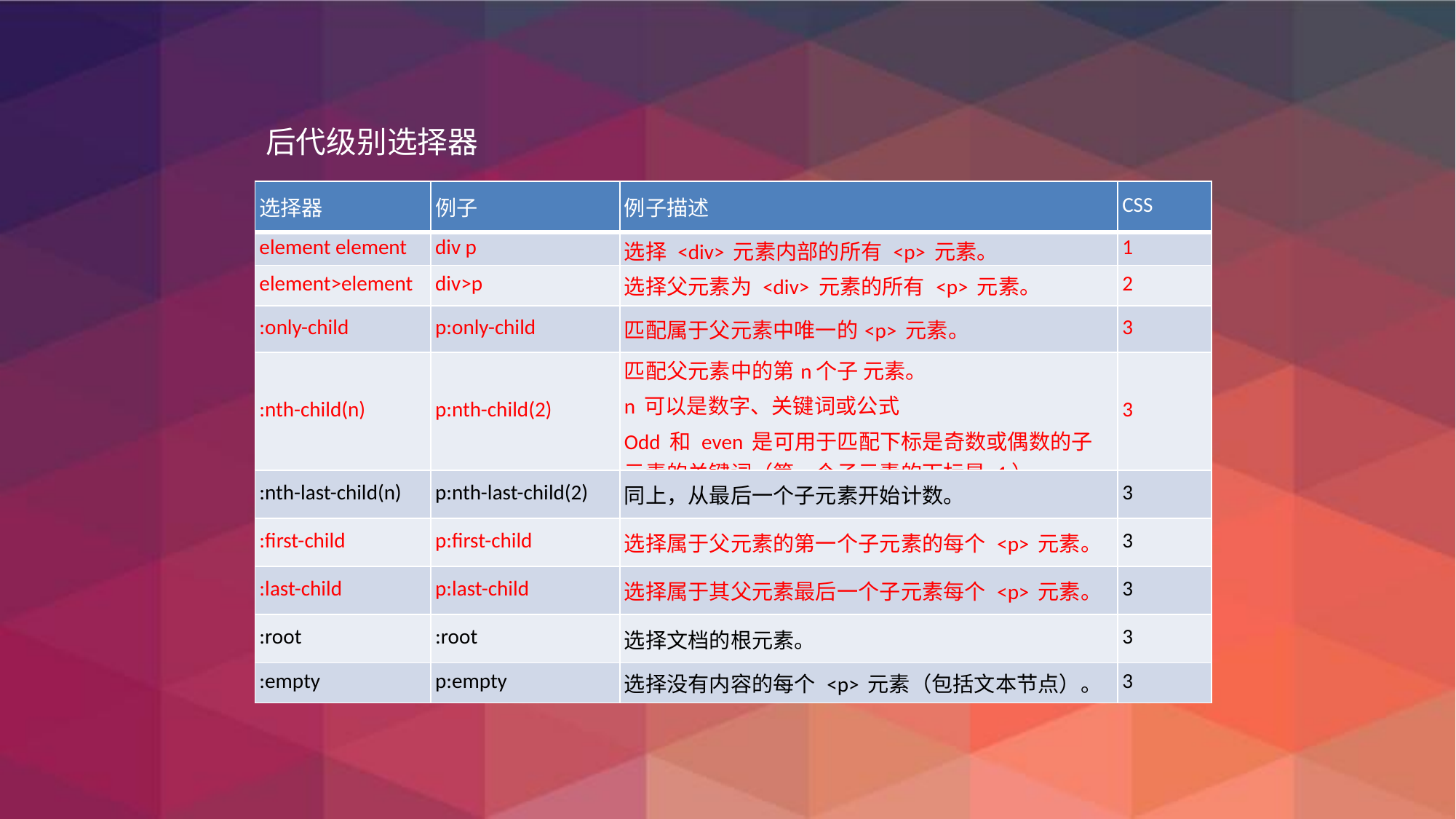

后代级别选择器
| 选择器 | 例子 | 例子描述 | CSS |
| --- | --- | --- | --- |
| element element | div p | 选择 <div> 元素内部的所有 <p> 元素。 | 1 |
| element>element | div>p | 选择父元素为 <div> 元素的所有 <p> 元素。 | 2 |
| :only-child | p:only-child | 匹配属于父元素中唯一的<p> 元素。 | 3 |
| :nth-child(n) | p:nth-child(2) | 匹配父元素中的第n个子 元素。 n 可以是数字、关键词或公式 Odd 和 even 是可用于匹配下标是奇数或偶数的子元素的关键词（第一个子元素的下标是 1） | 3 |
| :nth-last-child(n) | p:nth-last-child(2) | 同上，从最后一个子元素开始计数。 | 3 |
| :first-child | p:first-child | 选择属于父元素的第一个子元素的每个 <p> 元素。 | 3 |
| :last-child | p:last-child | 选择属于其父元素最后一个子元素每个 <p> 元素。 | 3 |
| :root | :root | 选择文档的根元素。 | 3 |
| :empty | p:empty | 选择没有内容的每个 <p> 元素（包括文本节点）。 | 3 |